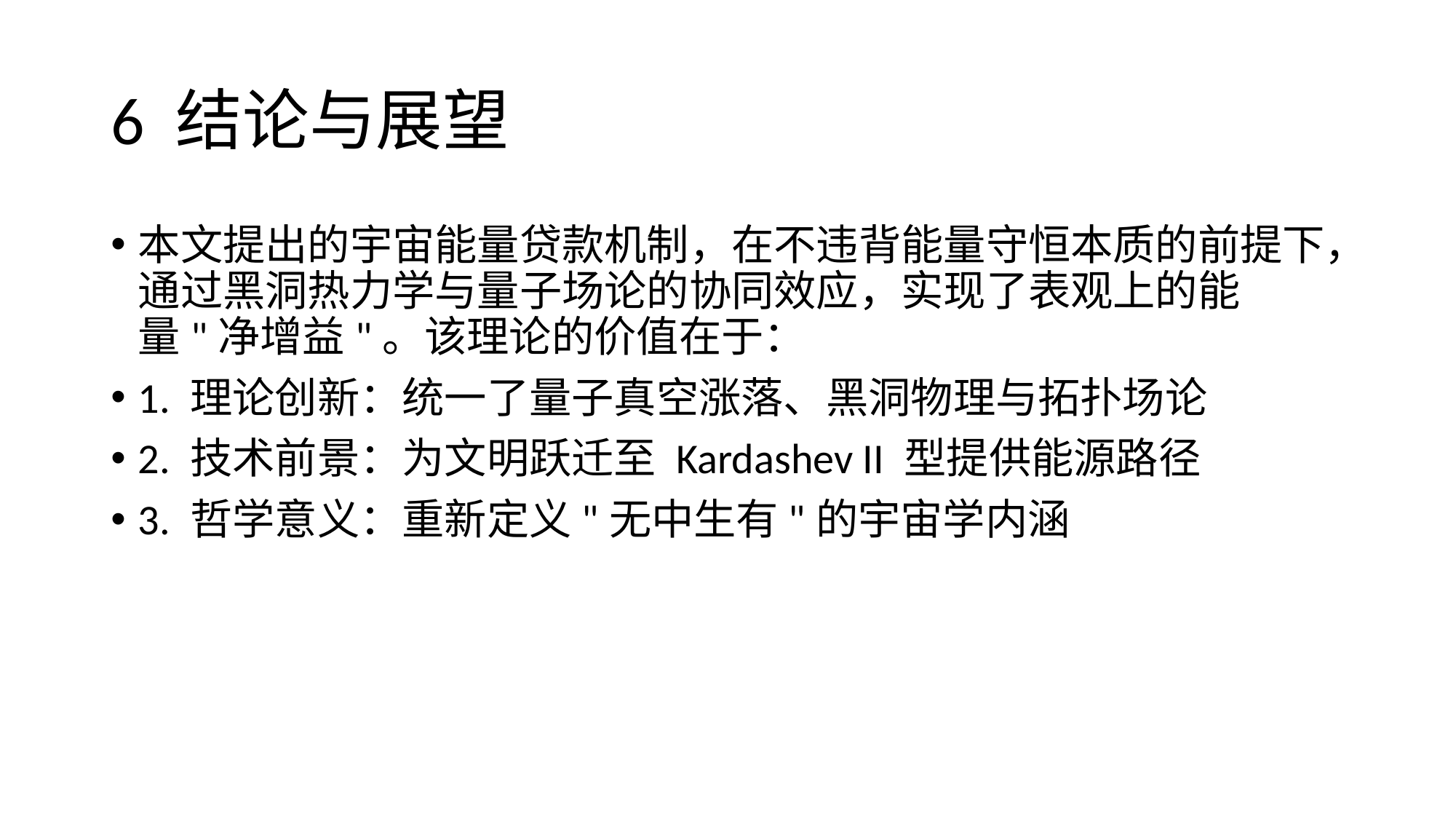

# 6 结论与展望
本文提出的宇宙能量贷款机制，在不违背能量守恒本质的前提下，通过黑洞热力学与量子场论的协同效应，实现了表观上的能量"净增益"。该理论的价值在于：
1. 理论创新：统一了量子真空涨落、黑洞物理与拓扑场论
2. 技术前景：为文明跃迁至 Kardashev II 型提供能源路径
3. 哲学意义：重新定义"无中生有"的宇宙学内涵